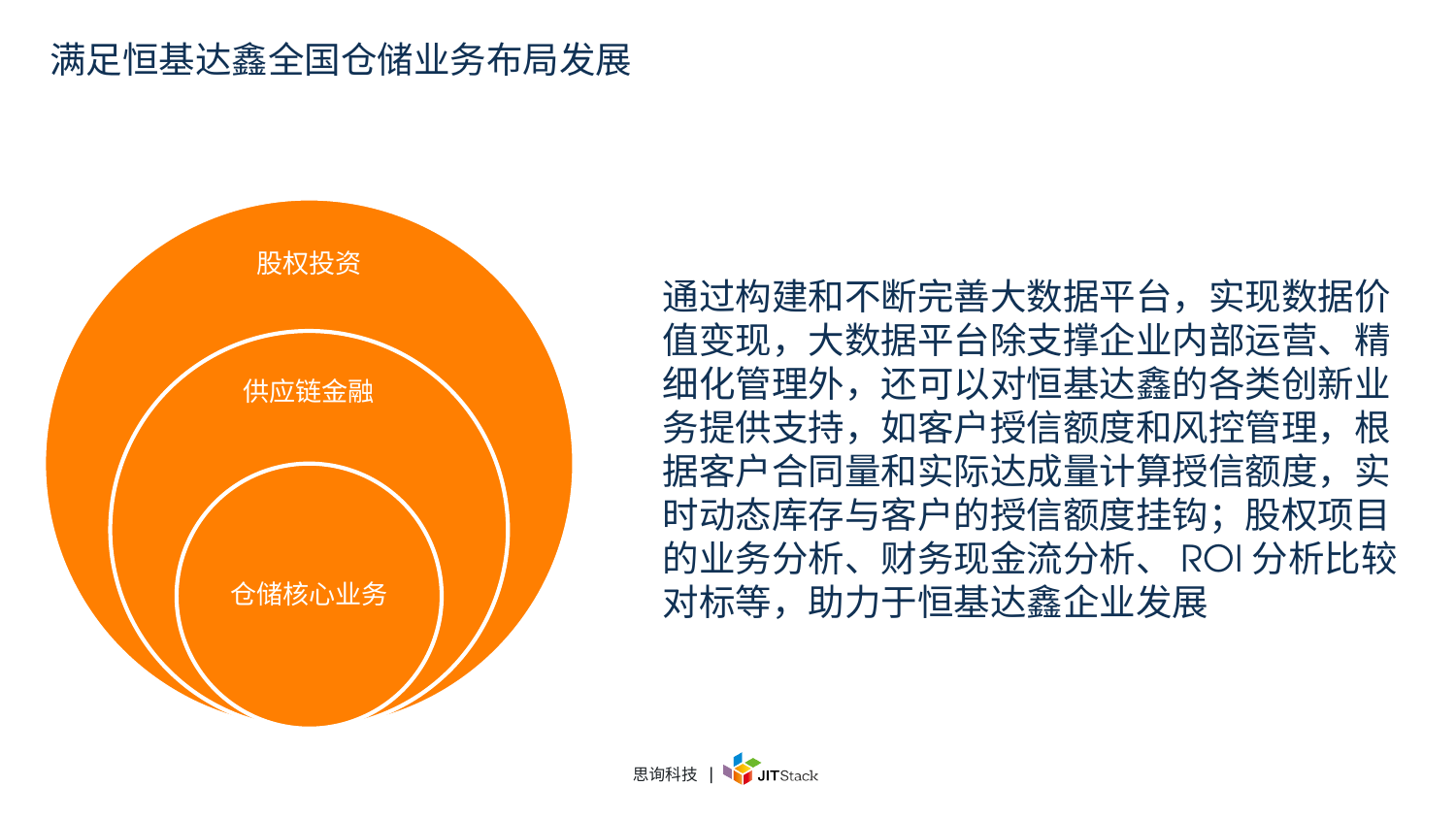

满足恒基达鑫全国仓储业务布局发展
股权投资
供应链金融
仓储核心业务
通过构建和不断完善大数据平台，实现数据价值变现，大数据平台除支撑企业内部运营、精细化管理外，还可以对恒基达鑫的各类创新业务提供支持，如客户授信额度和风控管理，根据客户合同量和实际达成量计算授信额度，实时动态库存与客户的授信额度挂钩；股权项目的业务分析、财务现金流分析、ROI分析比较对标等，助力于恒基达鑫企业发展